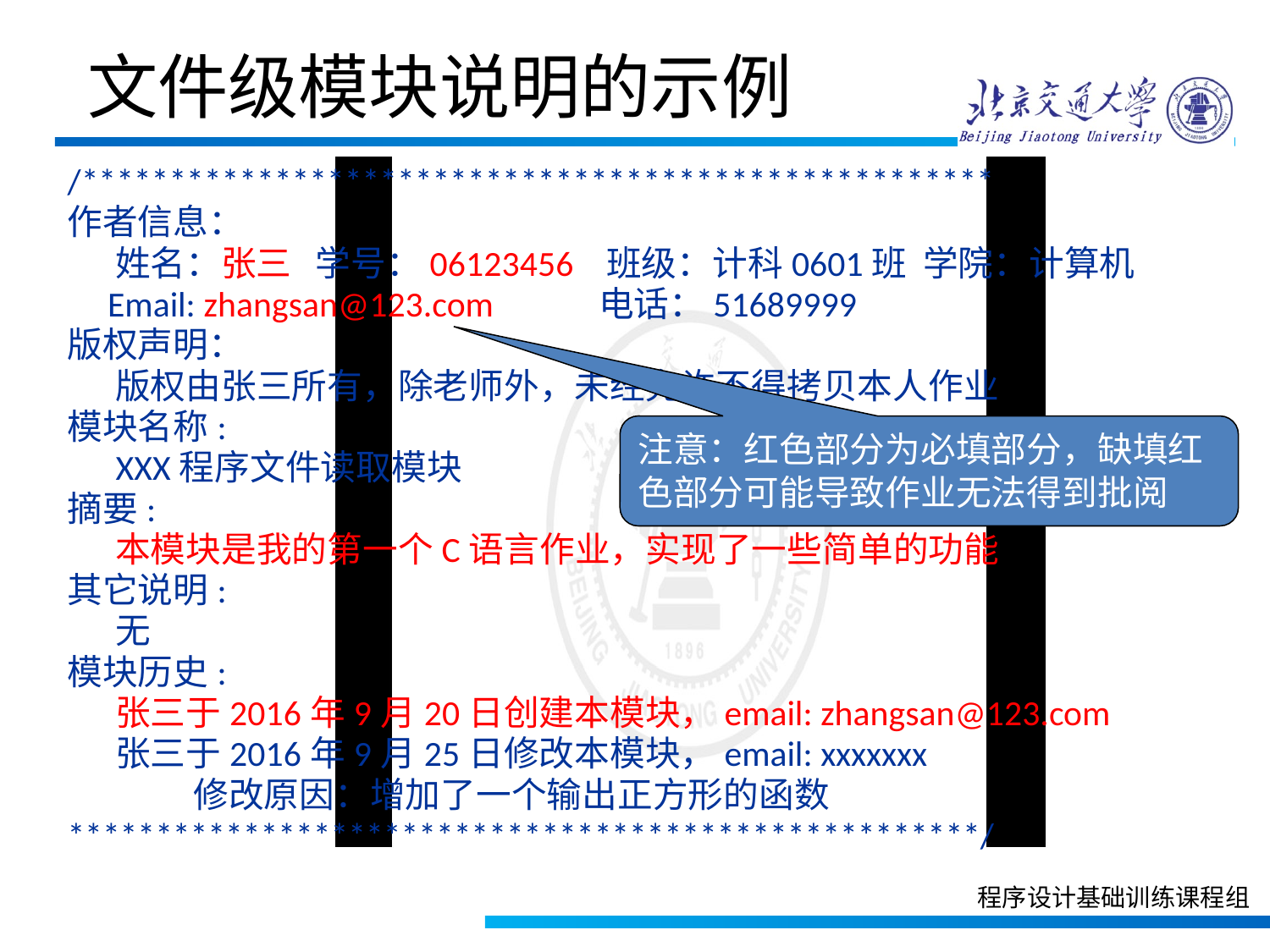

文件级模块说明的示例
/****************************************************
作者信息：
	姓名：张三   学号：06123456   班级：计科0601班  学院：计算机
     Email: zhangsan@123.com            电话：51689999
版权声明：
	版权由张三所有，除老师外，未经允许不得拷贝本人作业
模块名称:
      XXX程序文件读取模块
摘要:
  	本模块是我的第一个C语言作业，实现了一些简单的功能
其它说明:
	无
模块历史:
	张三于2016年9月20日创建本模块，email: zhangsan@123.com
	张三于2016年9月25日修改本模块，email: xxxxxxx
               修改原因：增加了一个输出正方形的函数
****************************************************/
注意：红色部分为必填部分，缺填红色部分可能导致作业无法得到批阅

程序设计基础训练课程组